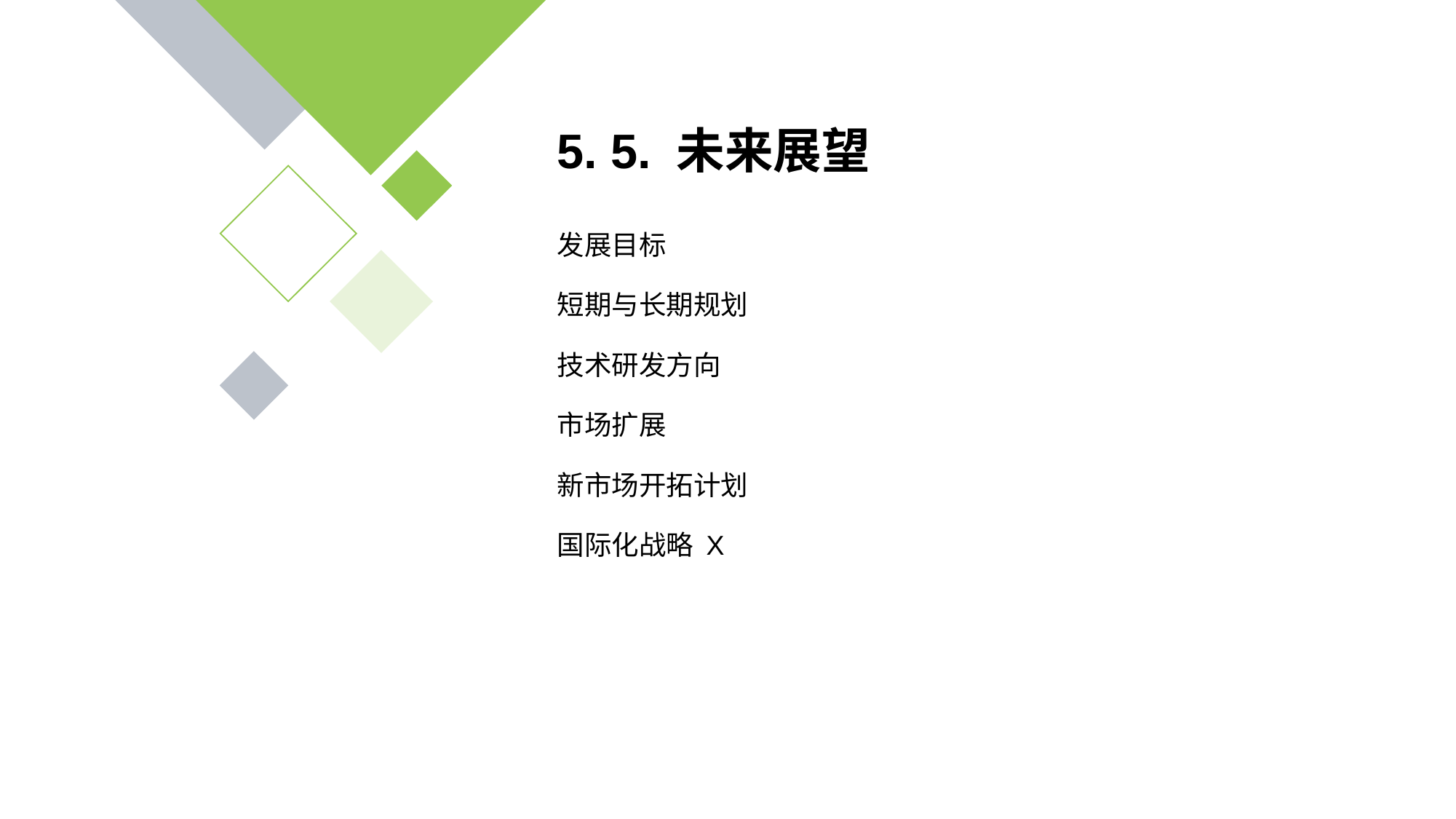

# 5. 5. 未来展望
发展目标
短期与长期规划
技术研发方向
市场扩展
新市场开拓计划
国际化战略 X